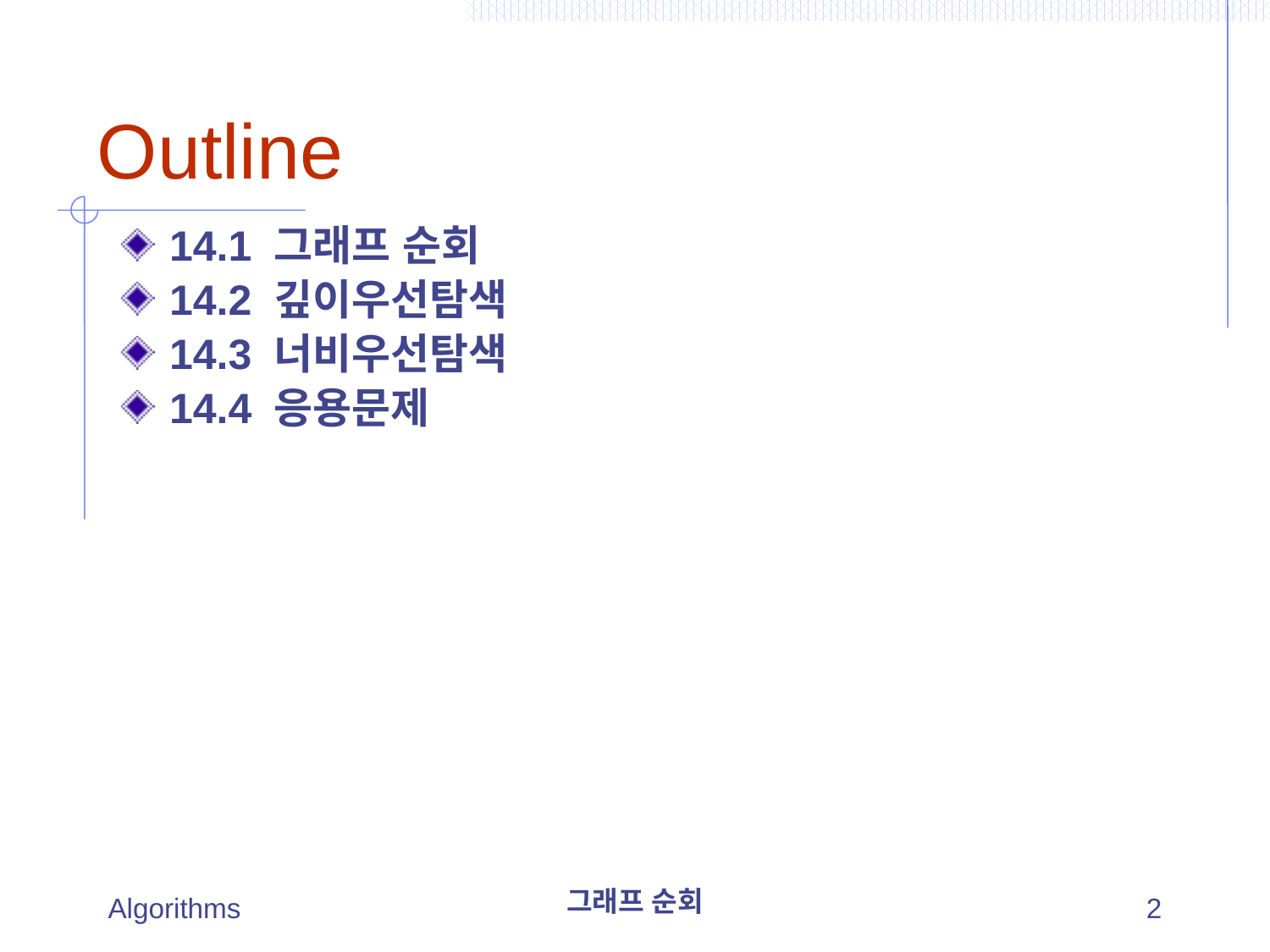

# Outline
14.1 그래프 순회
14.2 깊이우선탐색
14.3 너비우선탐색
14.4 응용문제
Algorithms
그래프 순회
2